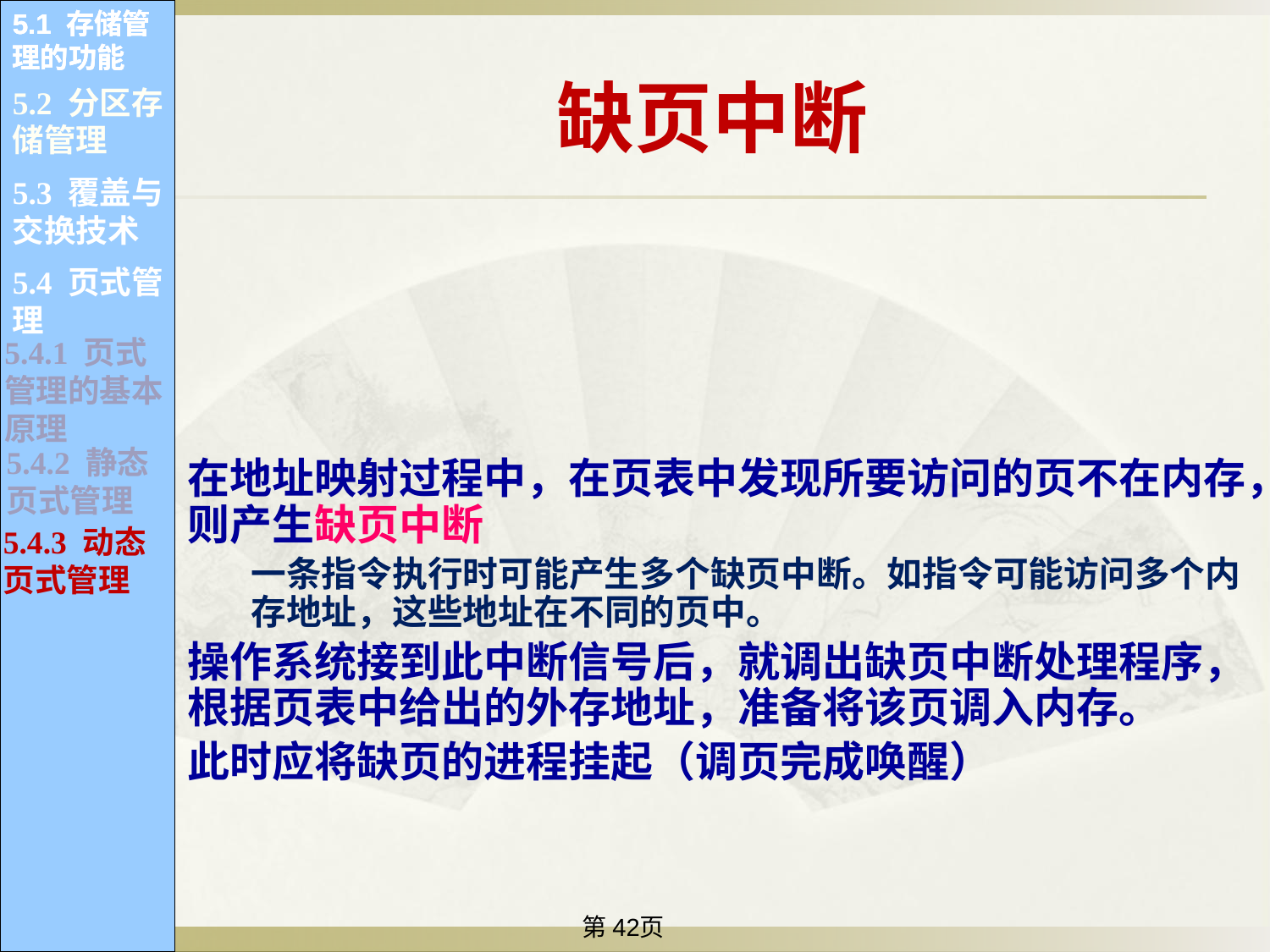

5.1 存储管理的功能

5.1 存储管理的功能
5.1 存储管理的功能
5.1 存储管理的功能

5.1 存储管理的功能

5.1 存储管理的功能
5.1 存储管理的功能
5.1 存储管理的功能

5.1 存储管理的功能

5.1 存储管理的功能
5.1 存储管理的功能
5.1 存储管理的功能
缺页中断
5.2 分区存储管理
5.1.1 内存的分配和回收
5.1.2 内存空间的共享
5.1.2 内存空间的共享
5.3 覆盖与交换技术
在地址映射过程中，在页表中发现所要访问的页不在内存，则产生缺页中断
一条指令执行时可能产生多个缺页中断。如指令可能访问多个内存地址，这些地址在不同的页中。
操作系统接到此中断信号后，就调出缺页中断处理程序，根据页表中给出的外存地址，准备将该页调入内存。
此时应将缺页的进程挂起（调页完成唤醒）

5.1.3 存储保护
5.1.3 存储保护
5.4 页式管理
5.1.4 内存空间的扩充
5.4.1 页式管理的基本原理
5.4.2 静态页式管理
5.4.3 动态页式管理